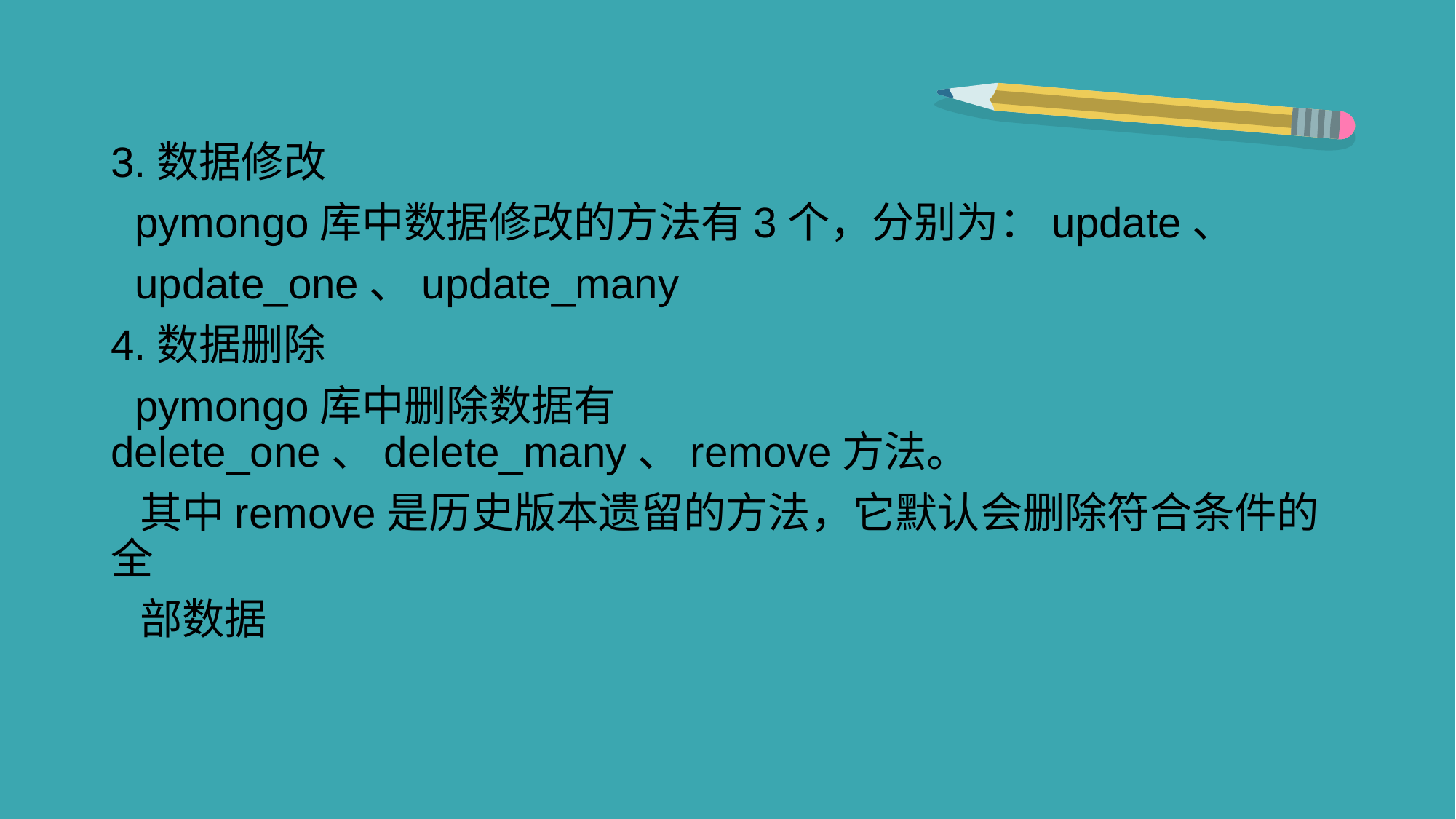

3.数据修改
  pymongo库中数据修改的方法有3个，分别为：update、
  update_one、update_many
4.数据删除
  pymongo库中删除数据有delete_one、delete_many、remove方法。
  其中remove是历史版本遗留的方法，它默认会删除符合条件的全
  部数据